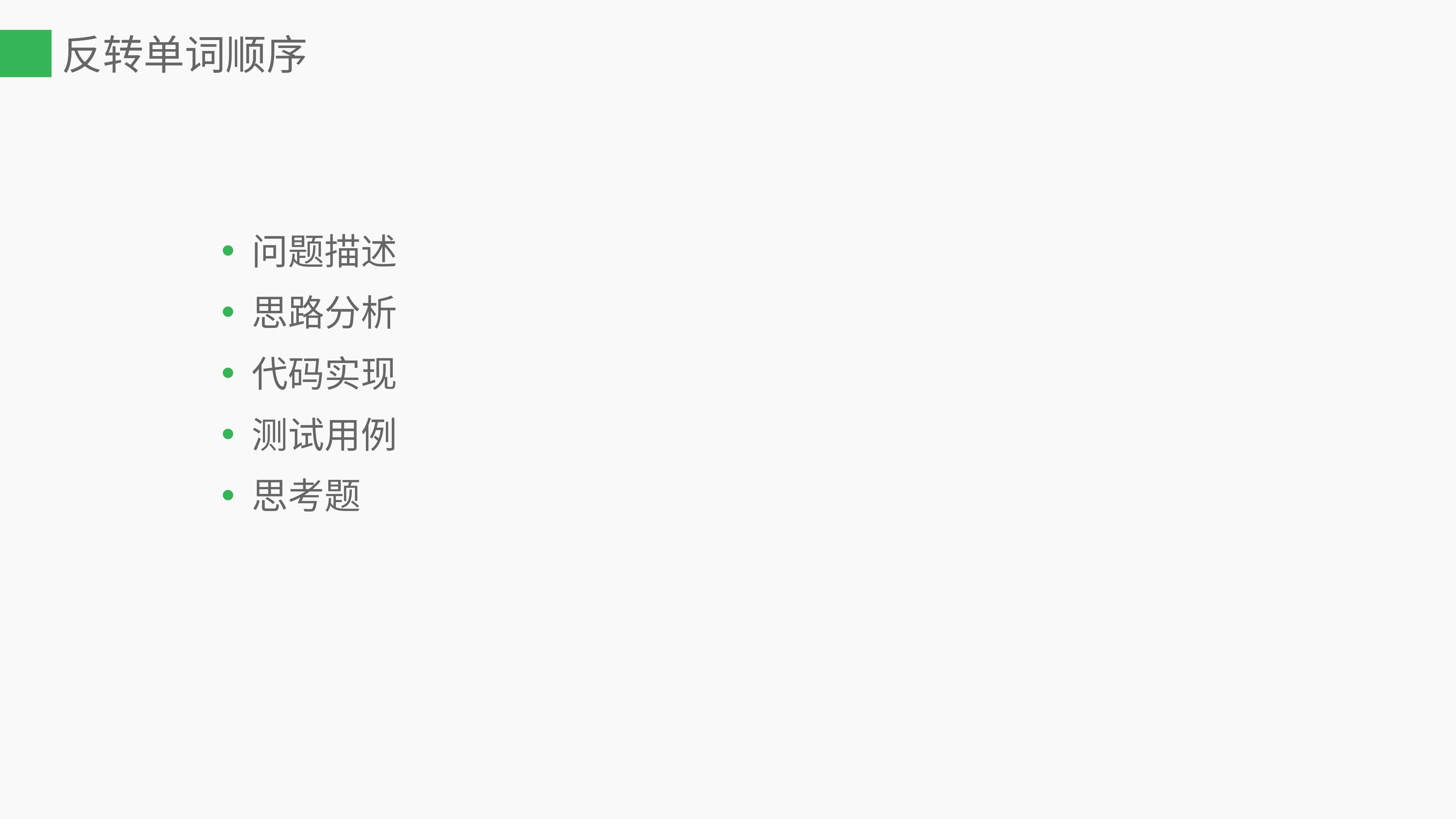

# 反转单词顺序
问题描述
思路分析
代码实现
测试用例
思考题